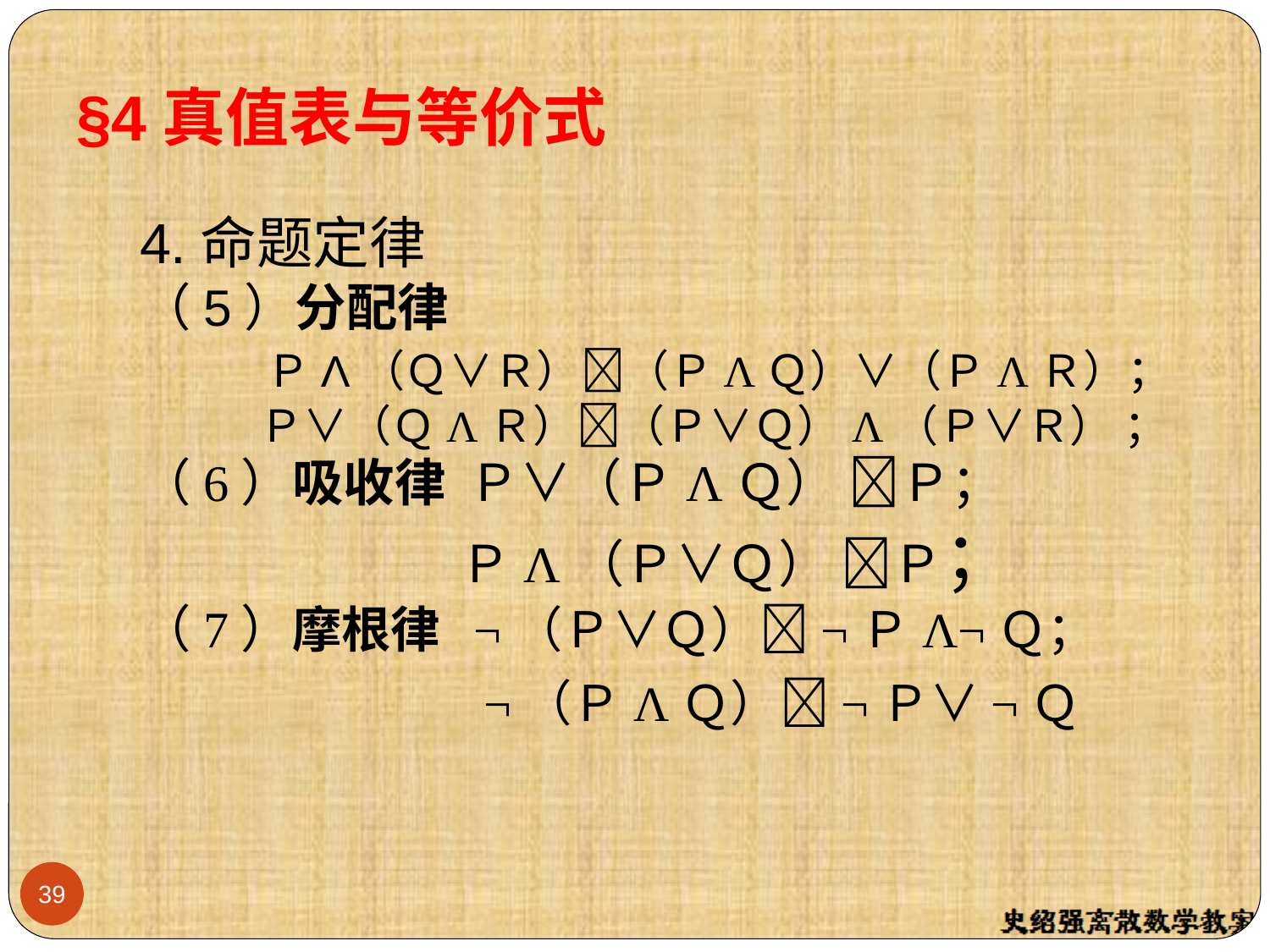

4.命题定律
（5）分配律
          ＰΛ（Ｑ∨Ｒ）⇔（ＰΛＱ）∨（ＰΛＲ）；
           Ｐ∨（ＱΛＲ）⇔（Ｐ∨Ｑ）Λ（Ｐ∨Ｒ） ；
（6）吸收律  Ｐ∨（ＰΛＱ） ⇔Ｐ；
                           ＰΛ（Ｐ∨Ｑ） ⇔Ｐ；
（7）摩根律  ¬（Ｐ∨Ｑ）⇔¬ＰΛ¬Ｑ；
                            ¬（ＰΛＱ）⇔¬Ｐ∨¬Ｑ
§4真值表与等价式

39